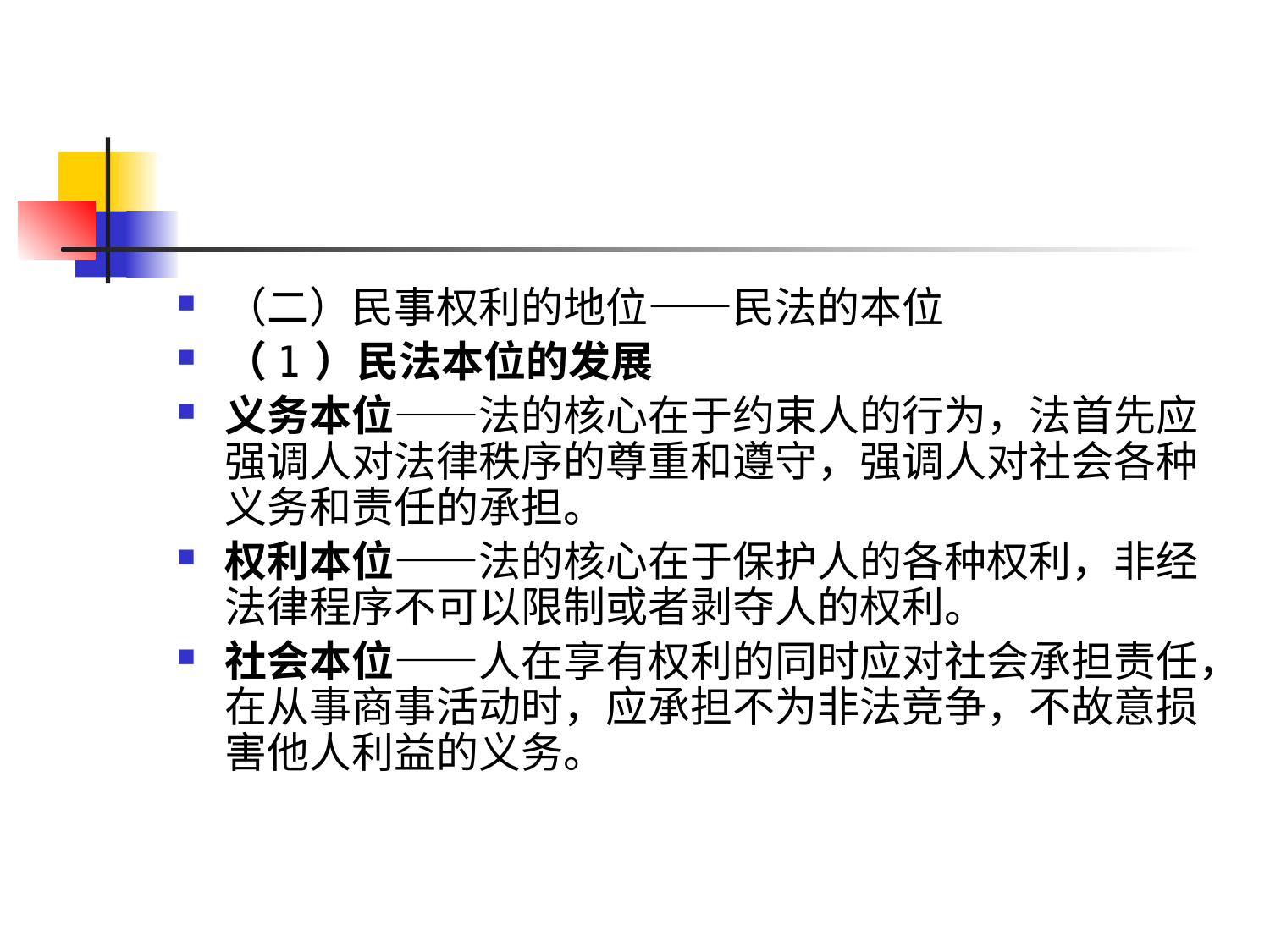

#
（二）民事权利的地位——民法的本位
（1）民法本位的发展
义务本位——法的核心在于约束人的行为，法首先应强调人对法律秩序的尊重和遵守，强调人对社会各种义务和责任的承担。
权利本位——法的核心在于保护人的各种权利，非经法律程序不可以限制或者剥夺人的权利。
社会本位——人在享有权利的同时应对社会承担责任，在从事商事活动时，应承担不为非法竞争，不故意损害他人利益的义务。